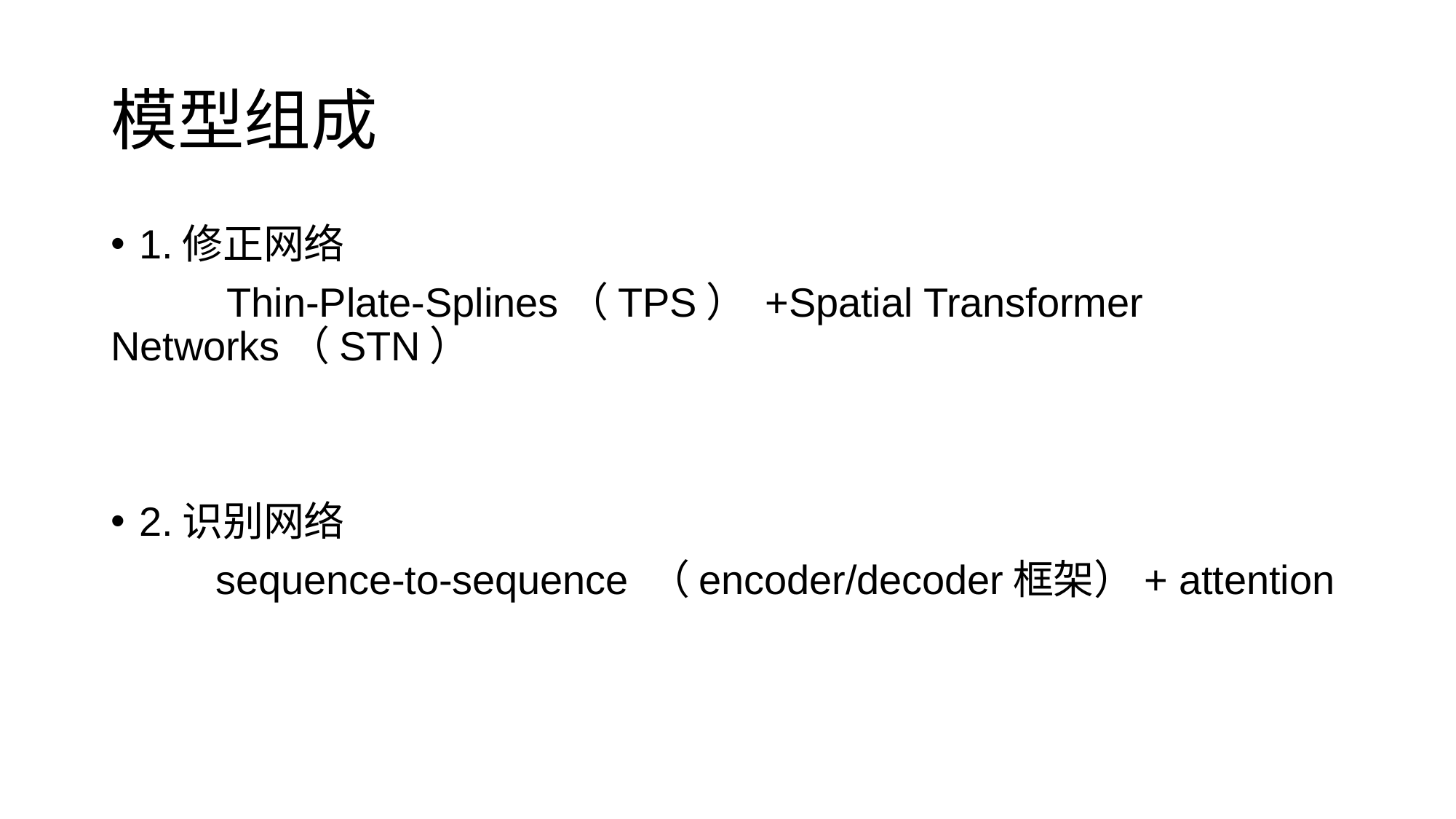

# 模型组成
1.修正网络
	 Thin-Plate-Splines（TPS） +Spatial Transformer Networks（STN）

2.识别网络
	sequence-to-sequence （encoder/decoder框架）+ attention